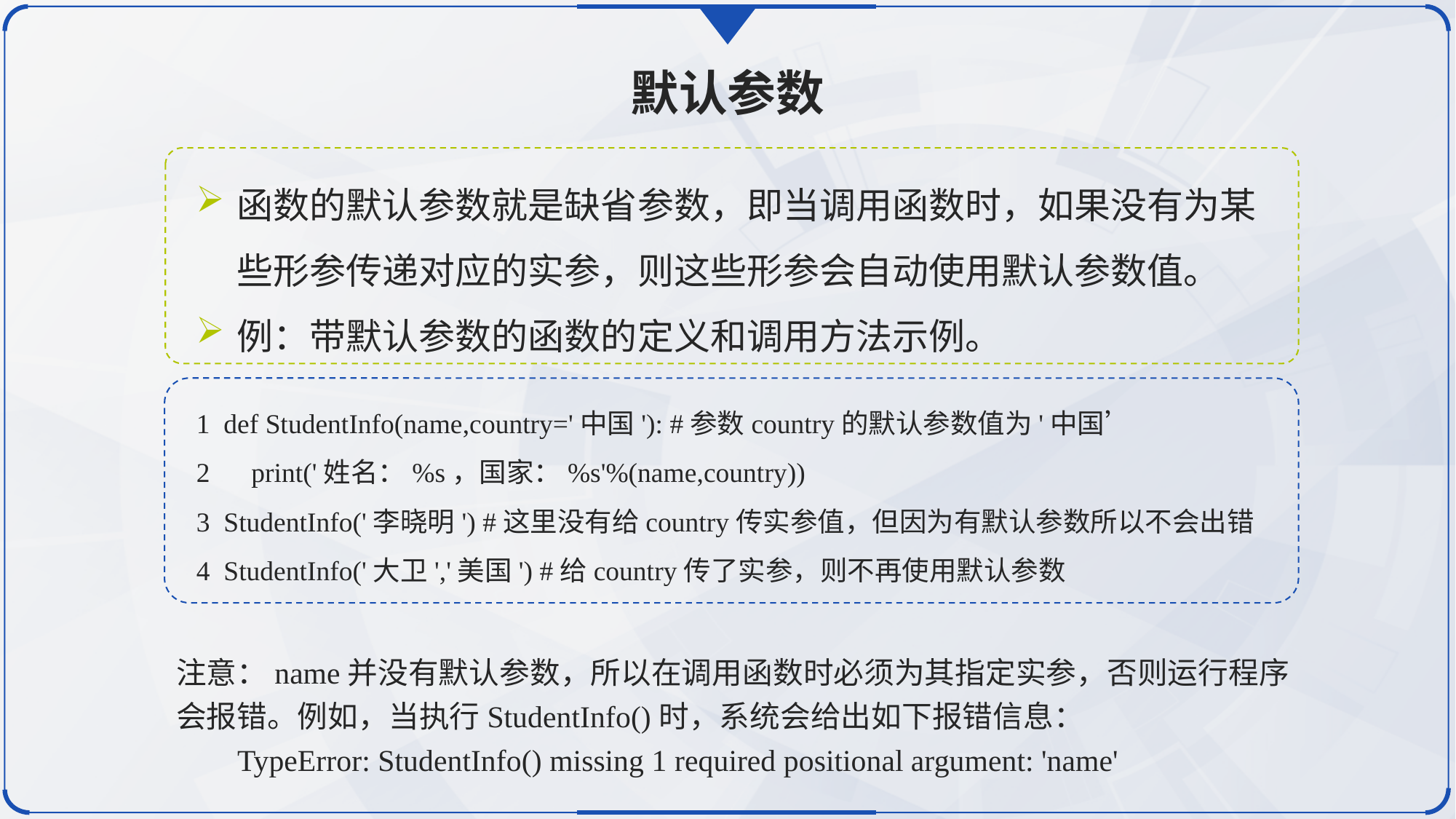

默认参数

函数的默认参数就是缺省参数，即当调用函数时，如果没有为某些形参传递对应的实参，则这些形参会自动使用默认参数值。
例：带默认参数的函数的定义和调用方法示例。

1  def StudentInfo(name,country='中国'): #参数country的默认参数值为'中国’
2      print('姓名：%s，国家：%s'%(name,country))
3  StudentInfo('李晓明') #这里没有给country传实参值，但因为有默认参数所以不会出错
4  StudentInfo('大卫','美国') #给country传了实参，则不再使用默认参数
注意：name并没有默认参数，所以在调用函数时必须为其指定实参，否则运行程序会报错。例如，当执行StudentInfo()时，系统会给出如下报错信息：
        TypeError: StudentInfo() missing 1 required positional argument: 'name'